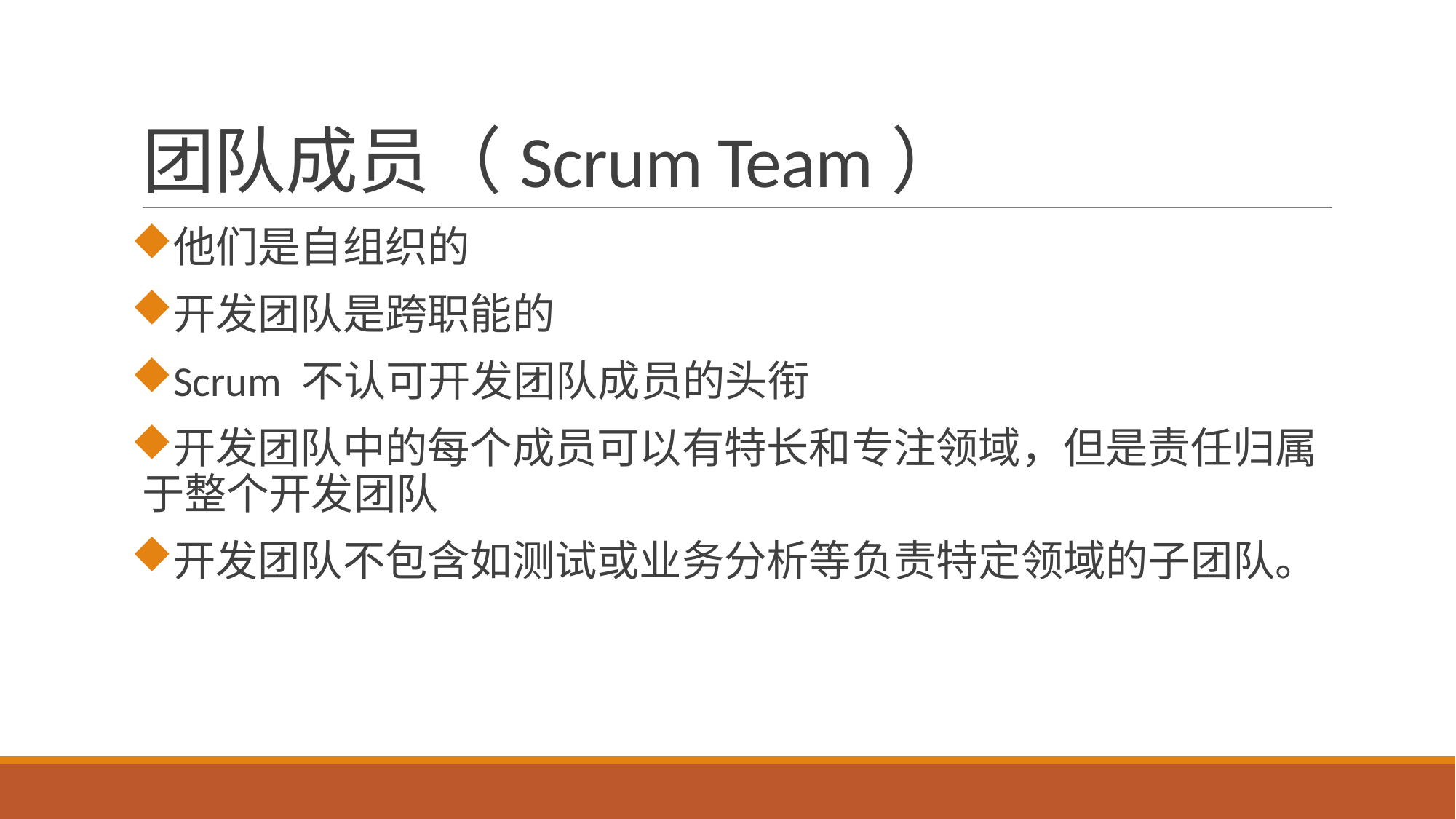

# 团队成员（Scrum Team）
他们是自组织的
开发团队是跨职能的
Scrum 不认可开发团队成员的头衔
开发团队中的每个成员可以有特长和专注领域，但是责任归属于整个开发团队
开发团队不包含如测试或业务分析等负责特定领域的子团队。